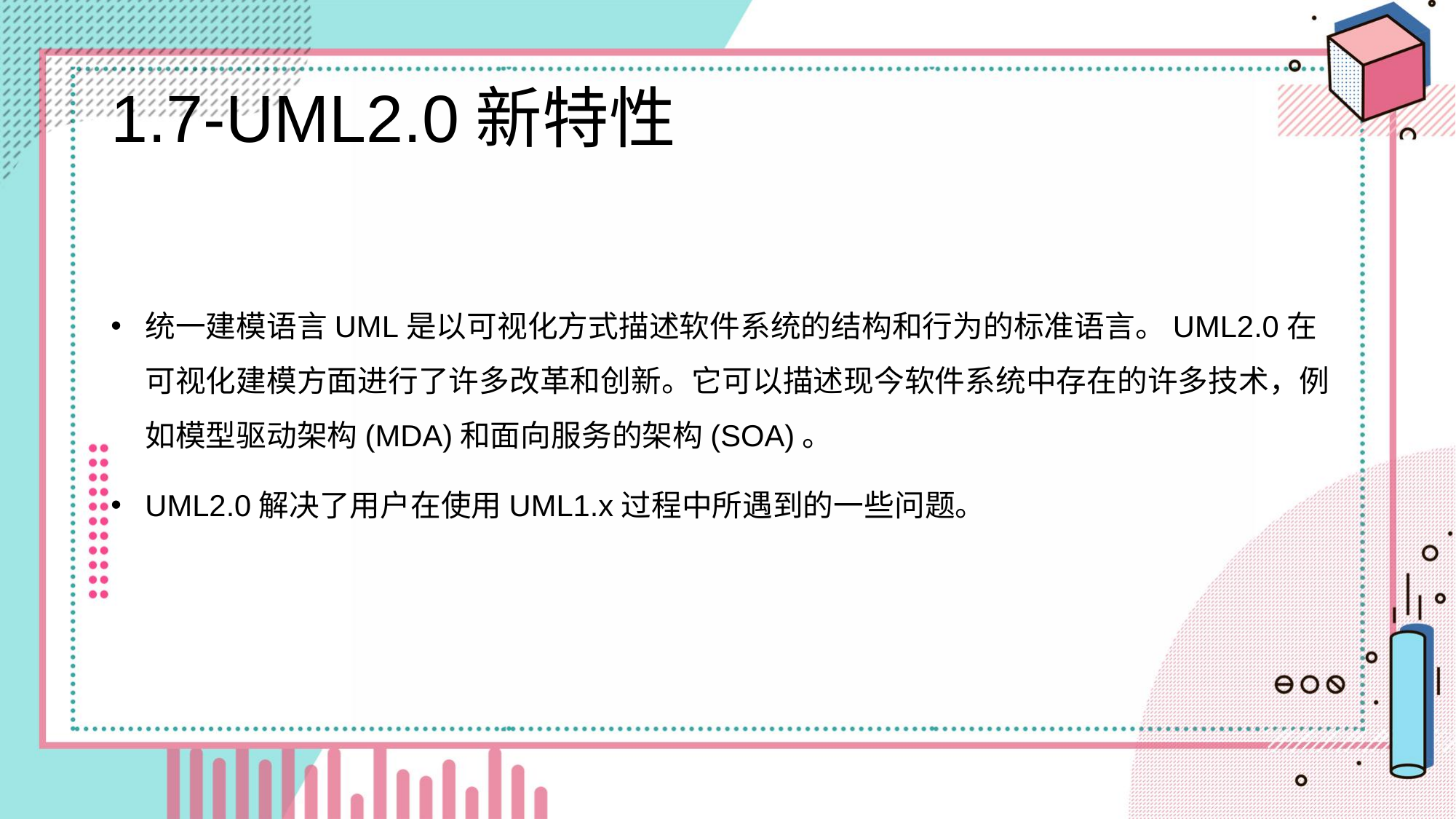

# 1.7-UML2.0新特性
统一建模语言UML是以可视化方式描述软件系统的结构和行为的标准语言。UML2.0在可视化建模方面进行了许多改革和创新。它可以描述现今软件系统中存在的许多技术，例如模型驱动架构(MDA)和面向服务的架构(SOA)。
UML2.0解决了用户在使用UML1.x过程中所遇到的一些问题。